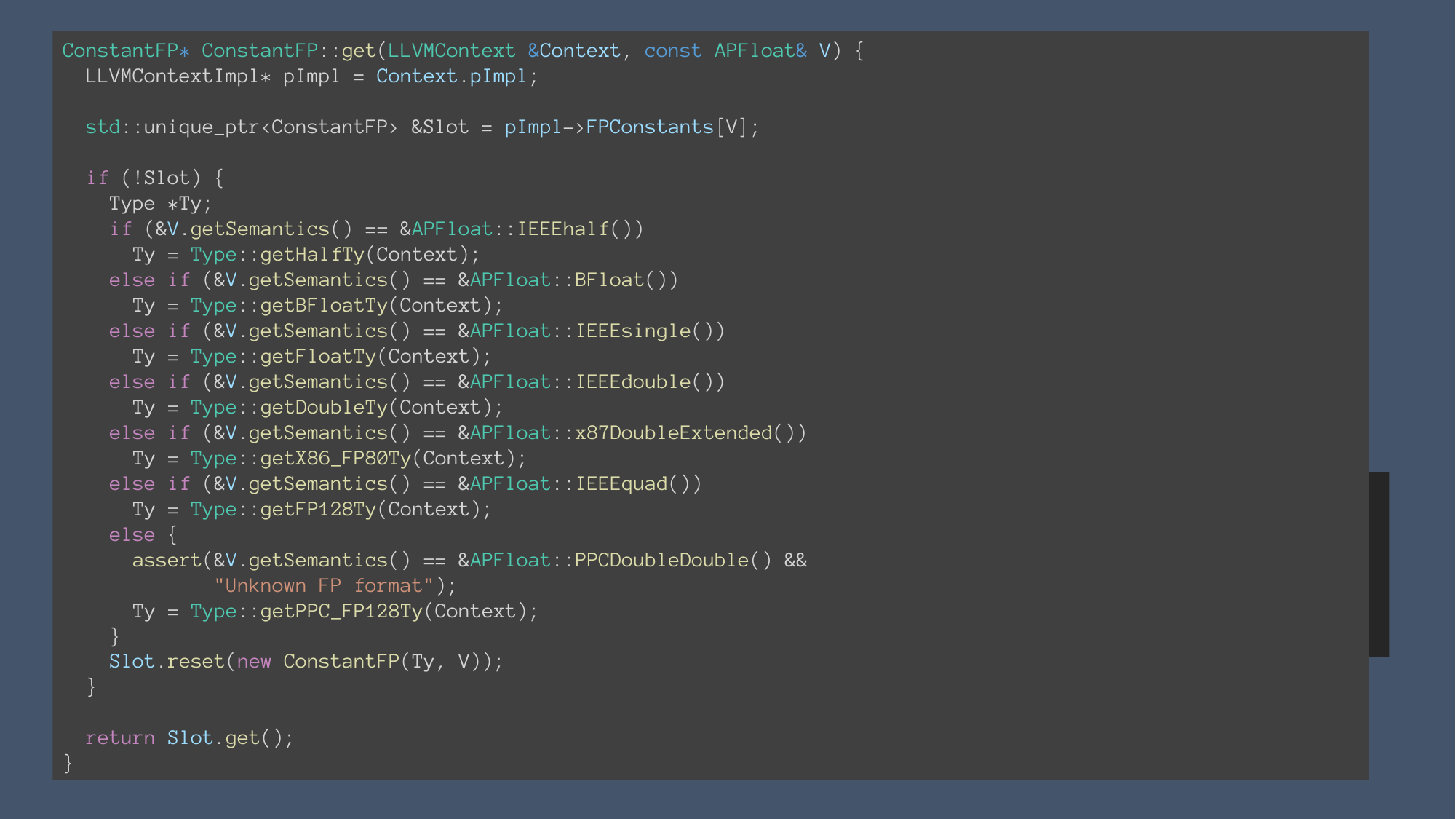

ConstantFP* ConstantFP::get(LLVMContext &Context, const APFloat& V) {
  LLVMContextImpl* pImpl = Context.pImpl;
  std::unique_ptr<ConstantFP> &Slot = pImpl->FPConstants[V];
  if (!Slot) {
    Type *Ty;
    if (&V.getSemantics() == &APFloat::IEEEhalf())
      Ty = Type::getHalfTy(Context);
    else if (&V.getSemantics() == &APFloat::BFloat())
      Ty = Type::getBFloatTy(Context);
    else if (&V.getSemantics() == &APFloat::IEEEsingle())
      Ty = Type::getFloatTy(Context);
    else if (&V.getSemantics() == &APFloat::IEEEdouble())
      Ty = Type::getDoubleTy(Context);
    else if (&V.getSemantics() == &APFloat::x87DoubleExtended())
      Ty = Type::getX86_FP80Ty(Context);
    else if (&V.getSemantics() == &APFloat::IEEEquad())
      Ty = Type::getFP128Ty(Context);
    else {
      assert(&V.getSemantics() == &APFloat::PPCDoubleDouble() &&
             "Unknown FP format");
      Ty = Type::getPPC_FP128Ty(Context);
    }
    Slot.reset(new ConstantFP(Ty, V));
  }
  return Slot.get();
}
# AST、codegen
class NumberExprAST : public ExprAST {
  double Val;
public:
  NumberExprAST(double Val) : Val(Val) {}
  Value *codegen() override;
};
Value *NumberExprAST::codegen() {
  return ConstantFP::get(TheContext, APFloat(Val));
  // LLVM IR中的数值常量是由ConstantFP类表示的。
  // 在其内部，具体数值由APFloat（Arbitrary Precision Float，可用于存储任意精度的浮点数常量）表示。
  // 在LLVM IR内部，常量都只有一份，并且是共享的。
}